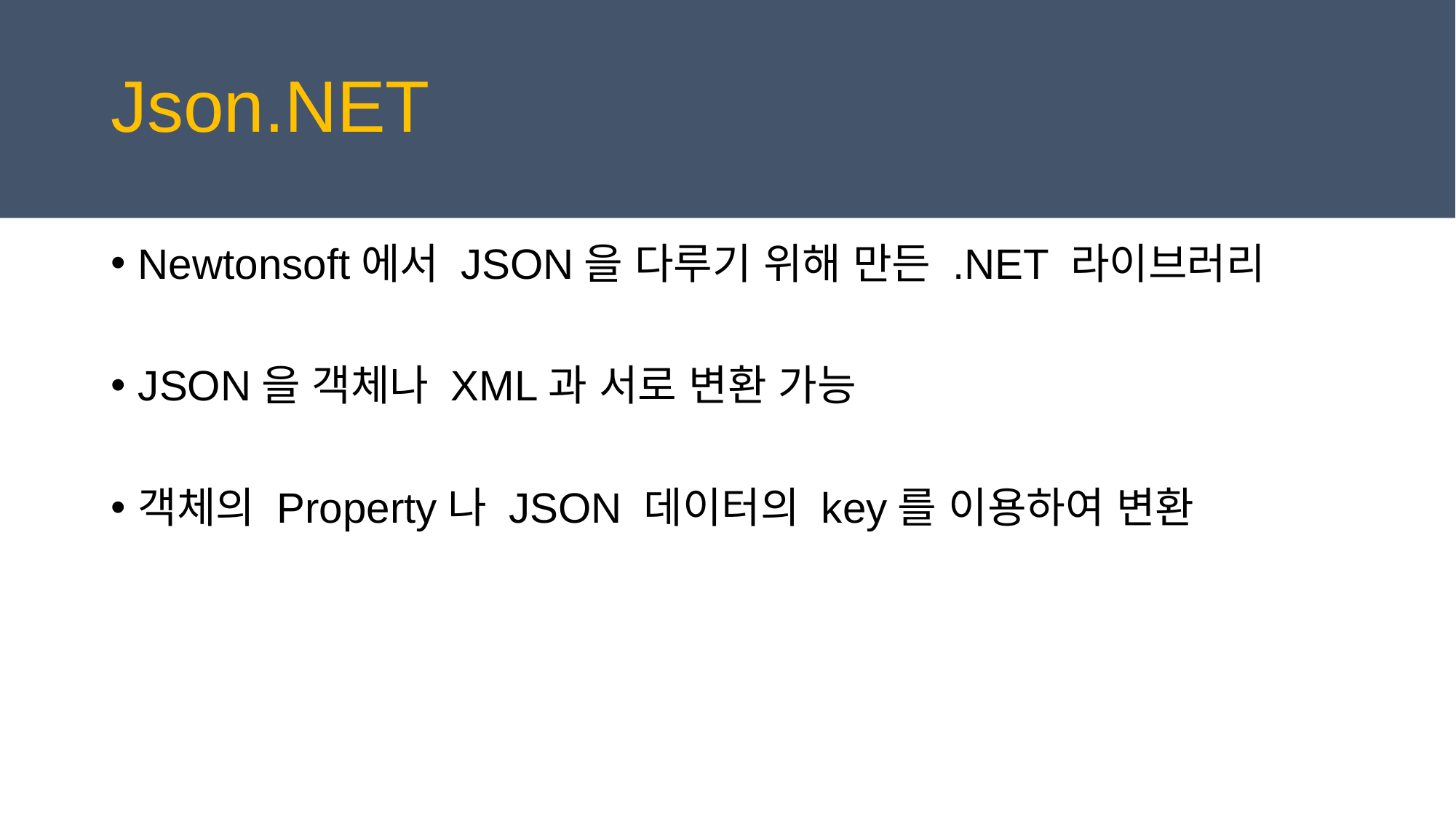

Json.NET
Newtonsoft에서 JSON을 다루기 위해 만든 .NET 라이브러리

JSON을 객체나 XML과 서로 변환 가능

객체의 Property나 JSON 데이터의 key를 이용하여 변환